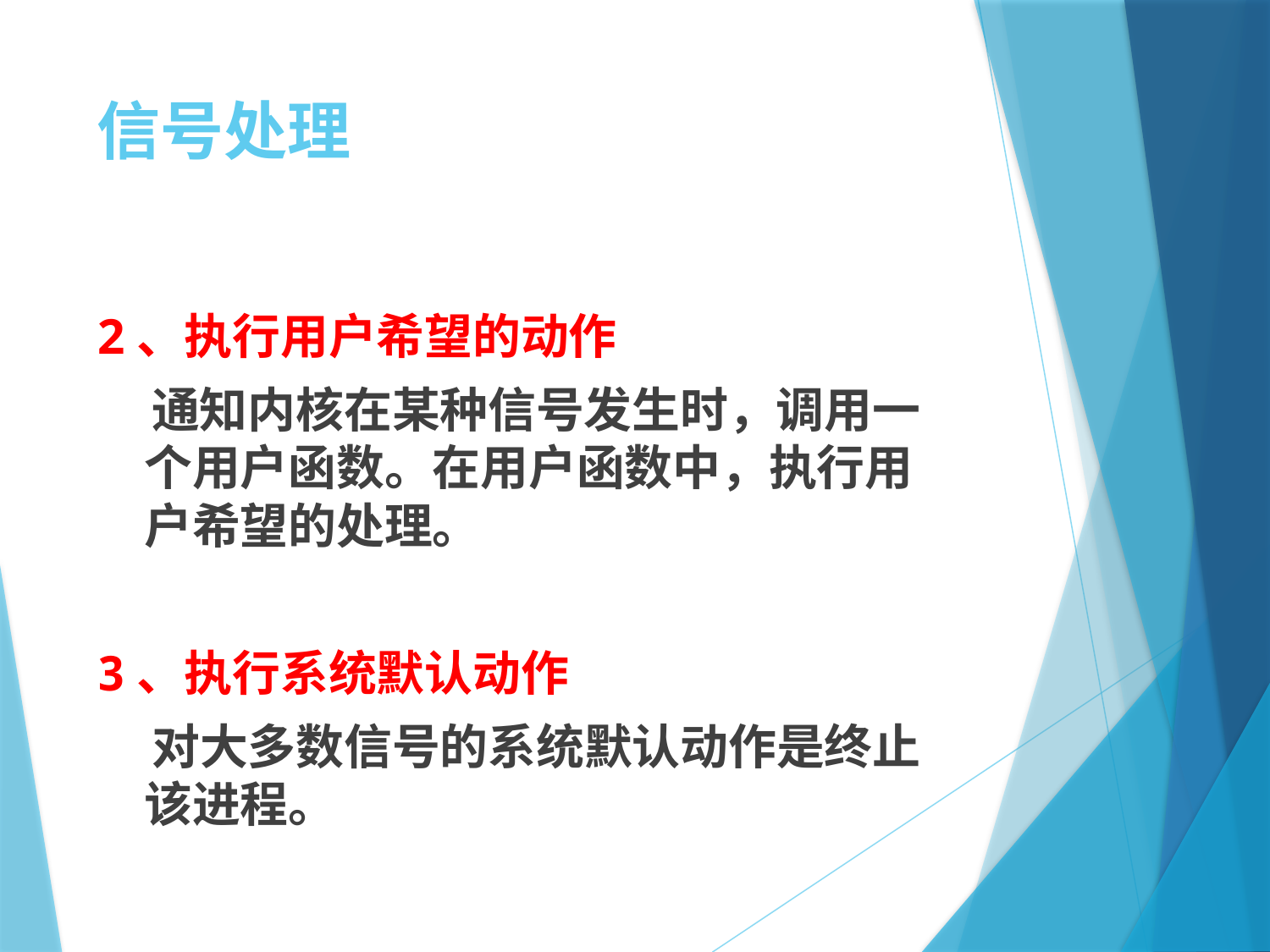

# 信号处理
2、执行用户希望的动作
    通知内核在某种信号发生时，调用一个用户函数。在用户函数中，执行用户希望的处理。

3、执行系统默认动作
    对大多数信号的系统默认动作是终止该进程。